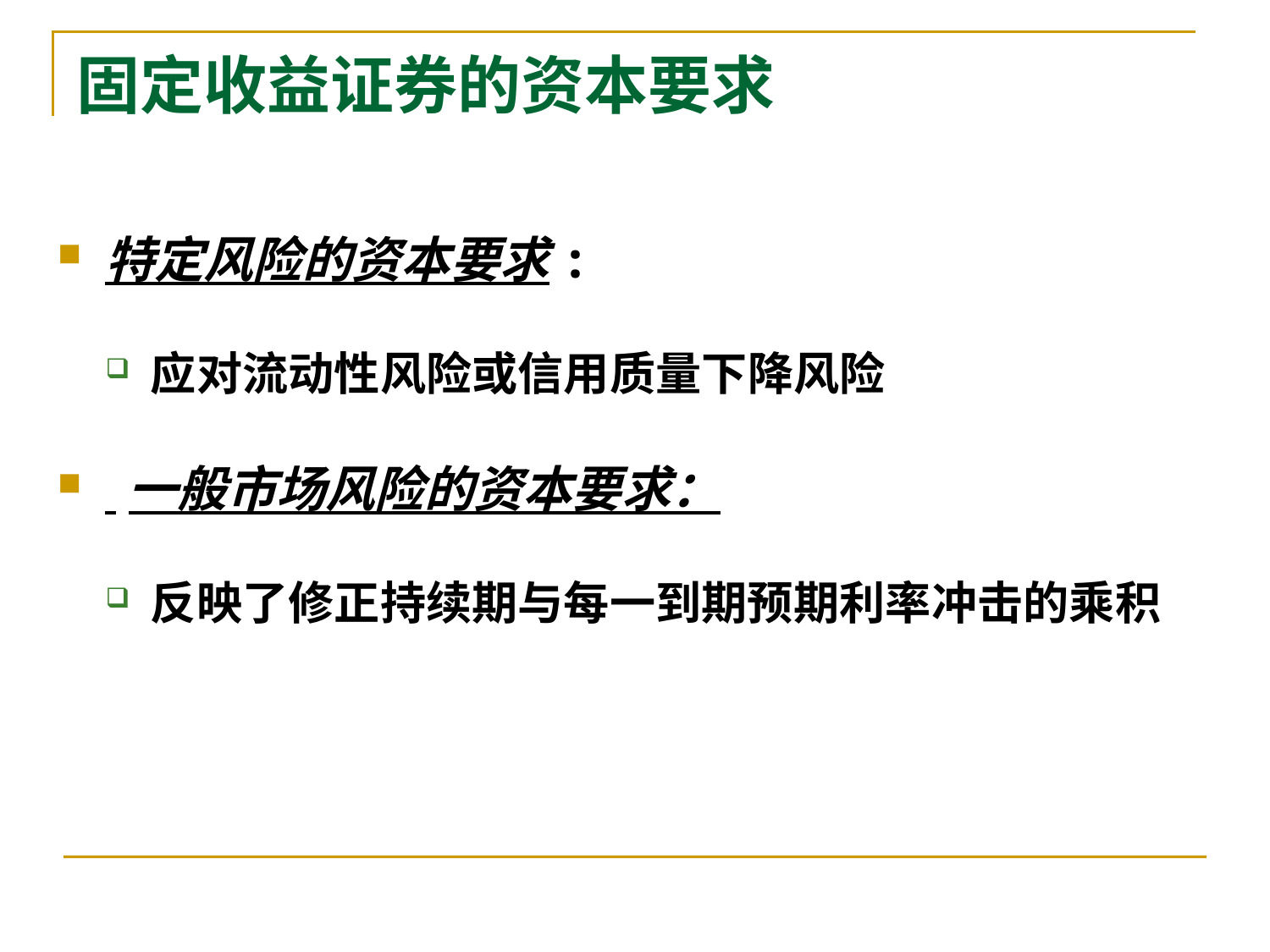

# 固定收益证券的资本要求
特定风险的资本要求:
应对流动性风险或信用质量下降风险
 一般市场风险的资本要求：
反映了修正持续期与每一到期预期利率冲击的乘积